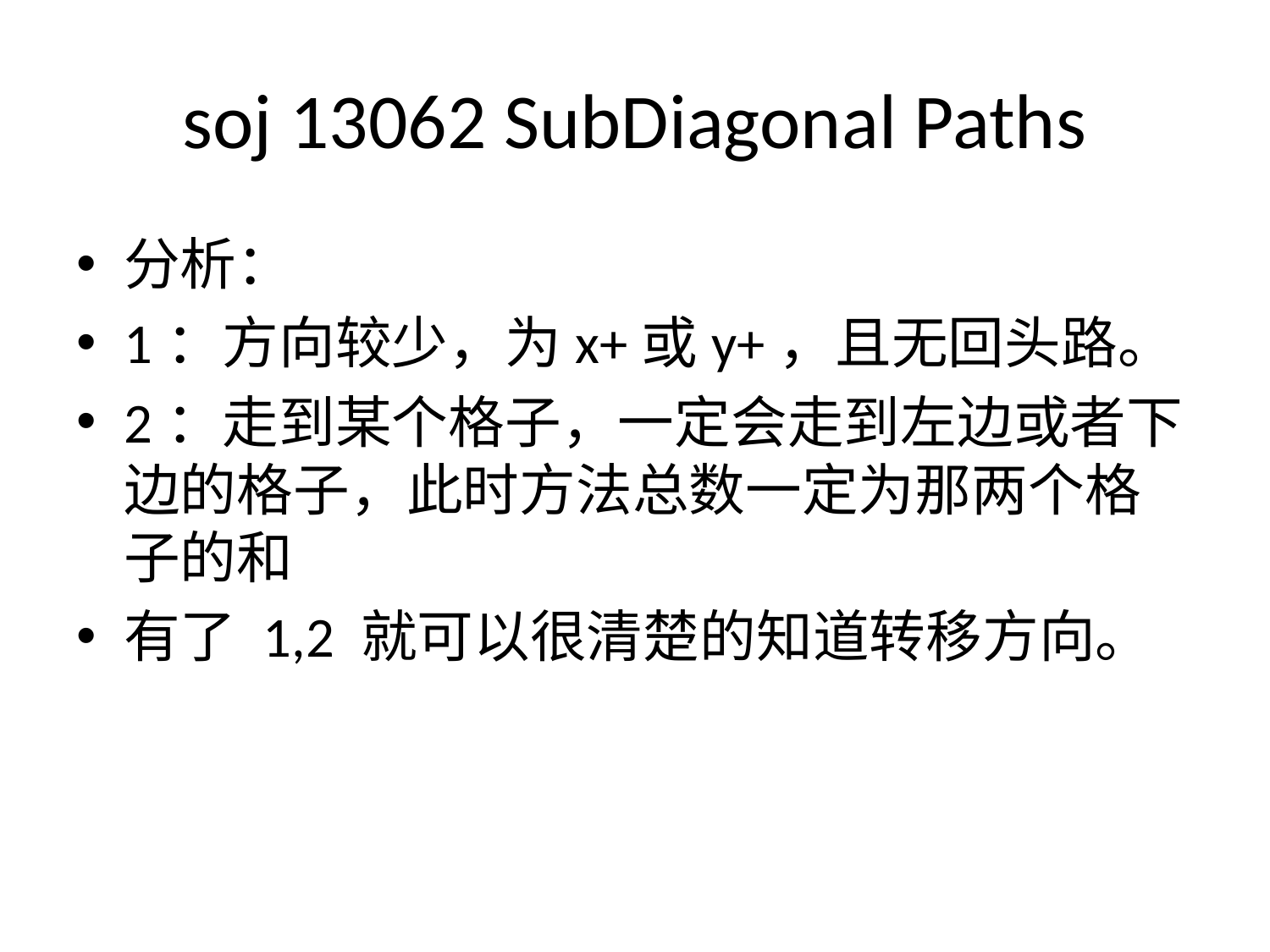

# soj 13062 SubDiagonal Paths
分析：
1：方向较少，为x+或y+，且无回头路。
2：走到某个格子，一定会走到左边或者下边的格子，此时方法总数一定为那两个格子的和
有了 1,2 就可以很清楚的知道转移方向。